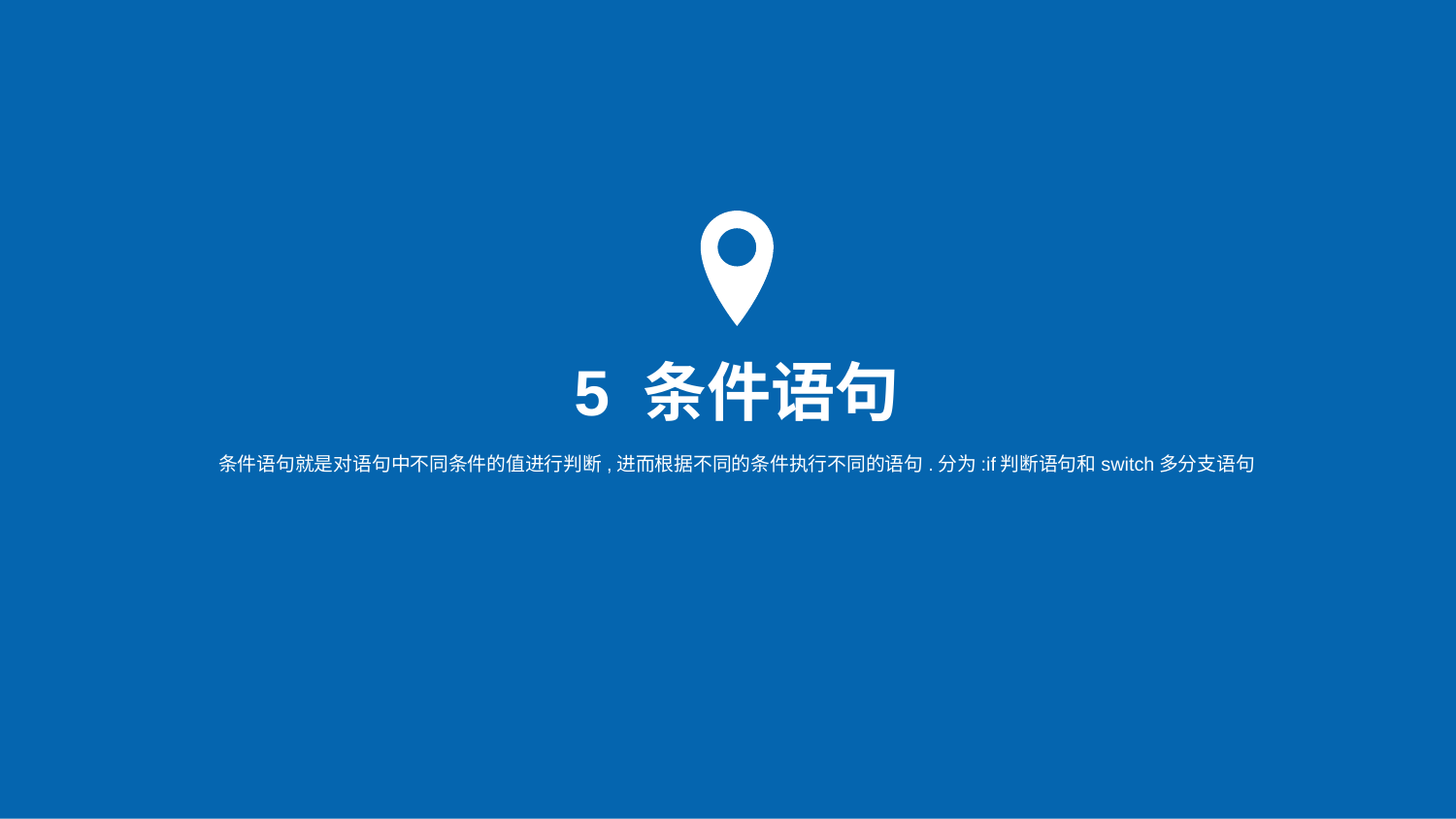

5 条件语句
条件语句就是对语句中不同条件的值进行判断,进而根据不同的条件执行不同的语句.分为:if判断语句和switch多分支语句